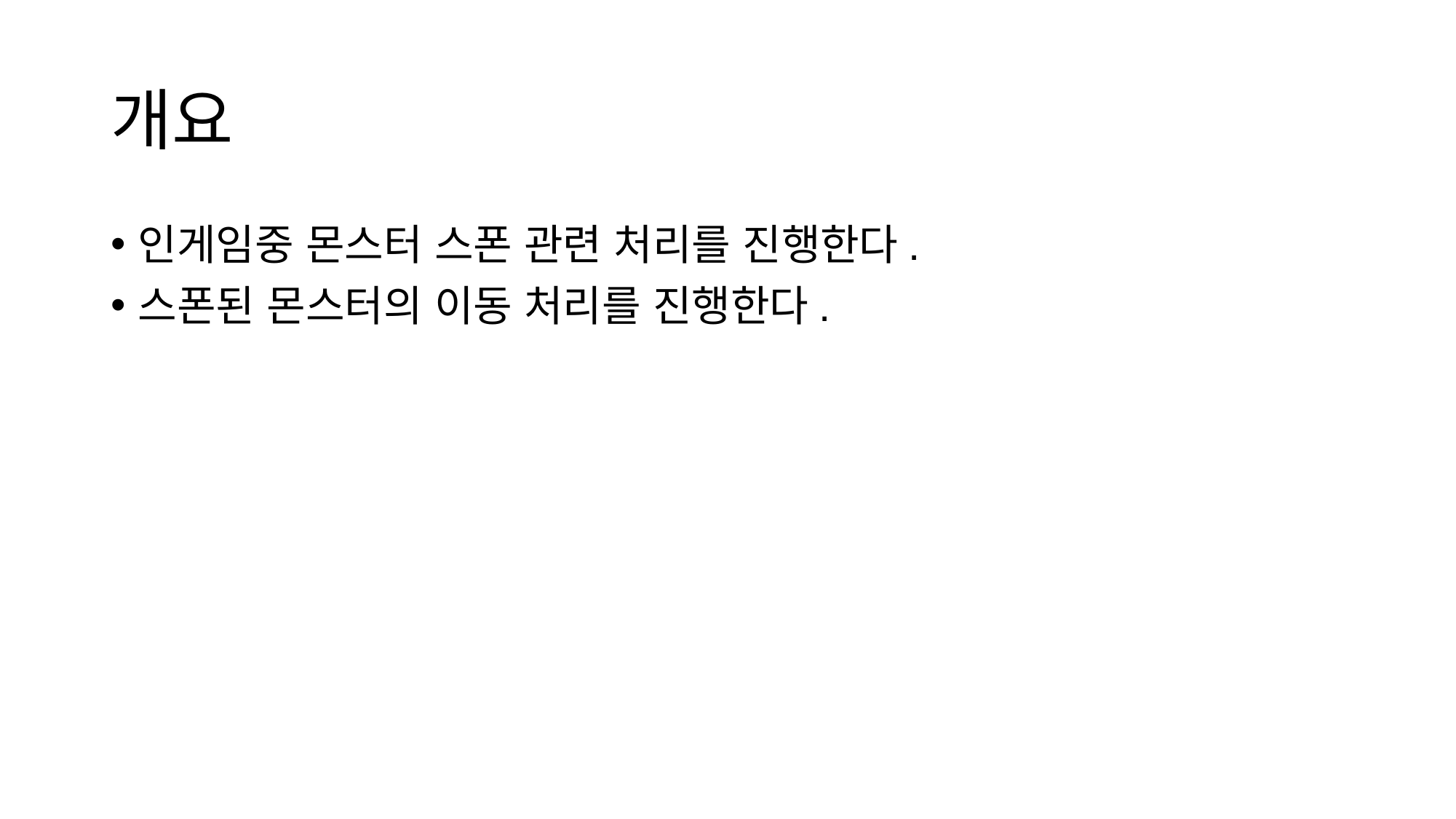

# 개요
인게임중 몬스터 스폰 관련 처리를 진행한다.
스폰된 몬스터의 이동 처리를 진행한다.